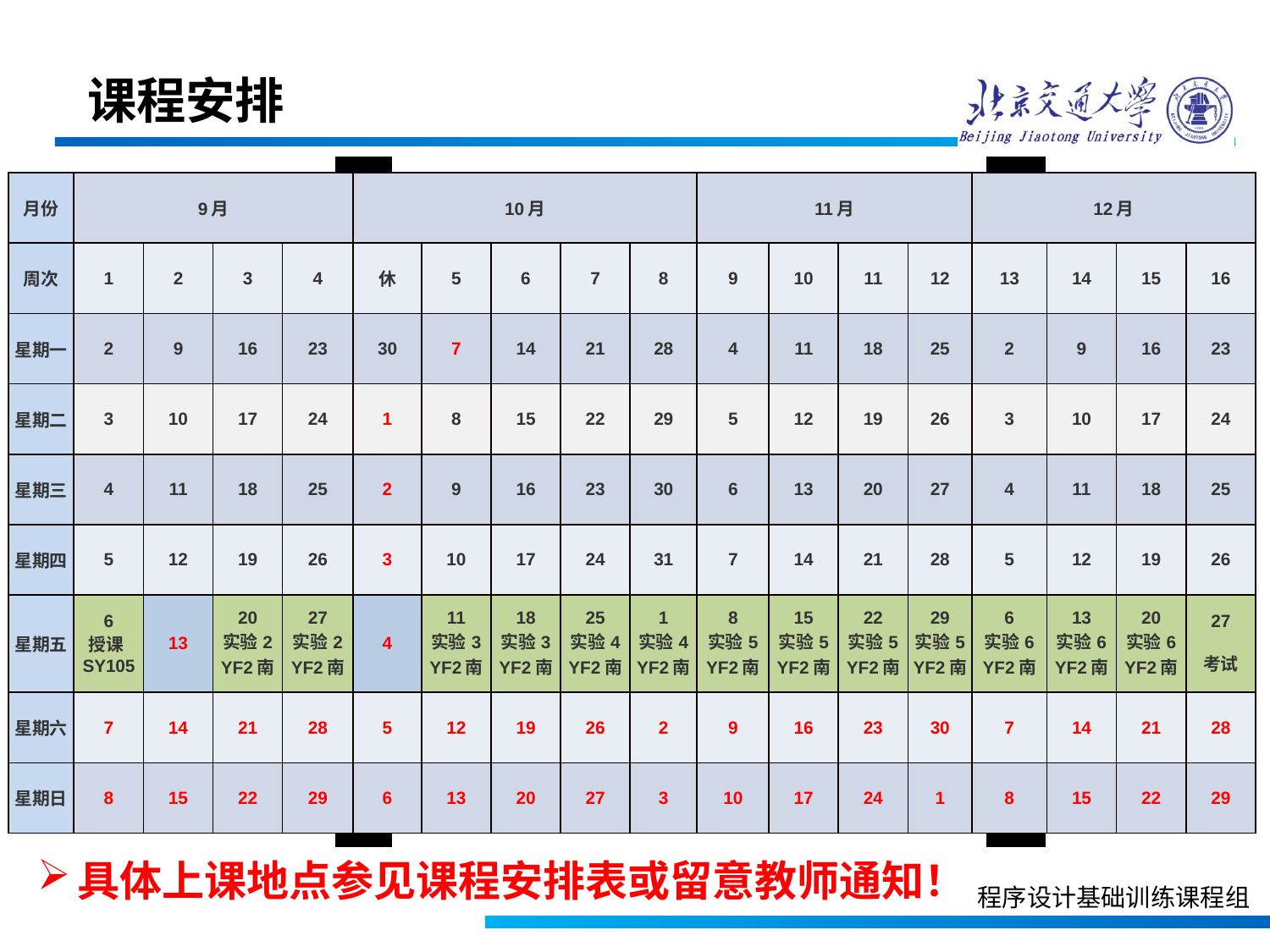

课程安排
| 月份 | 9月 |  |  |  | 10月 |  |  |  |  | 11月 |  |  |  | 12月 |  |  |  |
| --- | --- | --- | --- | --- | --- | --- | --- | --- | --- | --- | --- | --- | --- | --- | --- | --- | --- |
| 周次 | 1 | 2 | 3 | 4 | 休 | 5 | 6 | 7 | 8 | 9 | 10 | 11 | 12 | 13 | 14 | 15 | 16 |
| 星期一 | 2 | 9 | 16 | 23 | 30 | 7 | 14 | 21 | 28 | 4 | 11 | 18 | 25 | 2 | 9 | 16 | 23 |
| 星期二 | 3 | 10 | 17 | 24 | 1 | 8 | 15 | 22 | 29 | 5 | 12 | 19 | 26 | 3 | 10 | 17 | 24 |
| 星期三 | 4 | 11 | 18 | 25 | 2 | 9 | 16 | 23 | 30 | 6 | 13 | 20 | 27 | 4 | 11 | 18 | 25 |
| 星期四 | 5 | 12 | 19 | 26 | 3 | 10 | 17 | 24 | 31 | 7 | 14 | 21 | 28 | 5 | 12 | 19 | 26 |
| 星期五 | 6 授课SY105 | 13 | 20 实验2 YF2南 | 27 实验2 YF2南 | 4 | 11 实验3 YF2南 | 18 实验3 YF2南 | 25 实验4 YF2南 | 1 实验4 YF2南 | 8 实验5 YF2南 | 15 实验5 YF2南 | 22 实验5 YF2南 | 29 实验5 YF2南 | 6 实验6 YF2南 | 13 实验6 YF2南 | 20 实验6 YF2南 | 27 考试 |
| 星期六 | 7 | 14 | 21 | 28 | 5 | 12 | 19 | 26 | 2 | 9 | 16 | 23 | 30 | 7 | 14 | 21 | 28 |
| 星期日 | 8 | 15 | 22 | 29 | 6 | 13 | 20 | 27 | 3 | 10 | 17 | 24 | 1 | 8 | 15 | 22 | 29 |
具体上课地点参见课程安排表或留意教师通知！
程序设计基础训练课程组